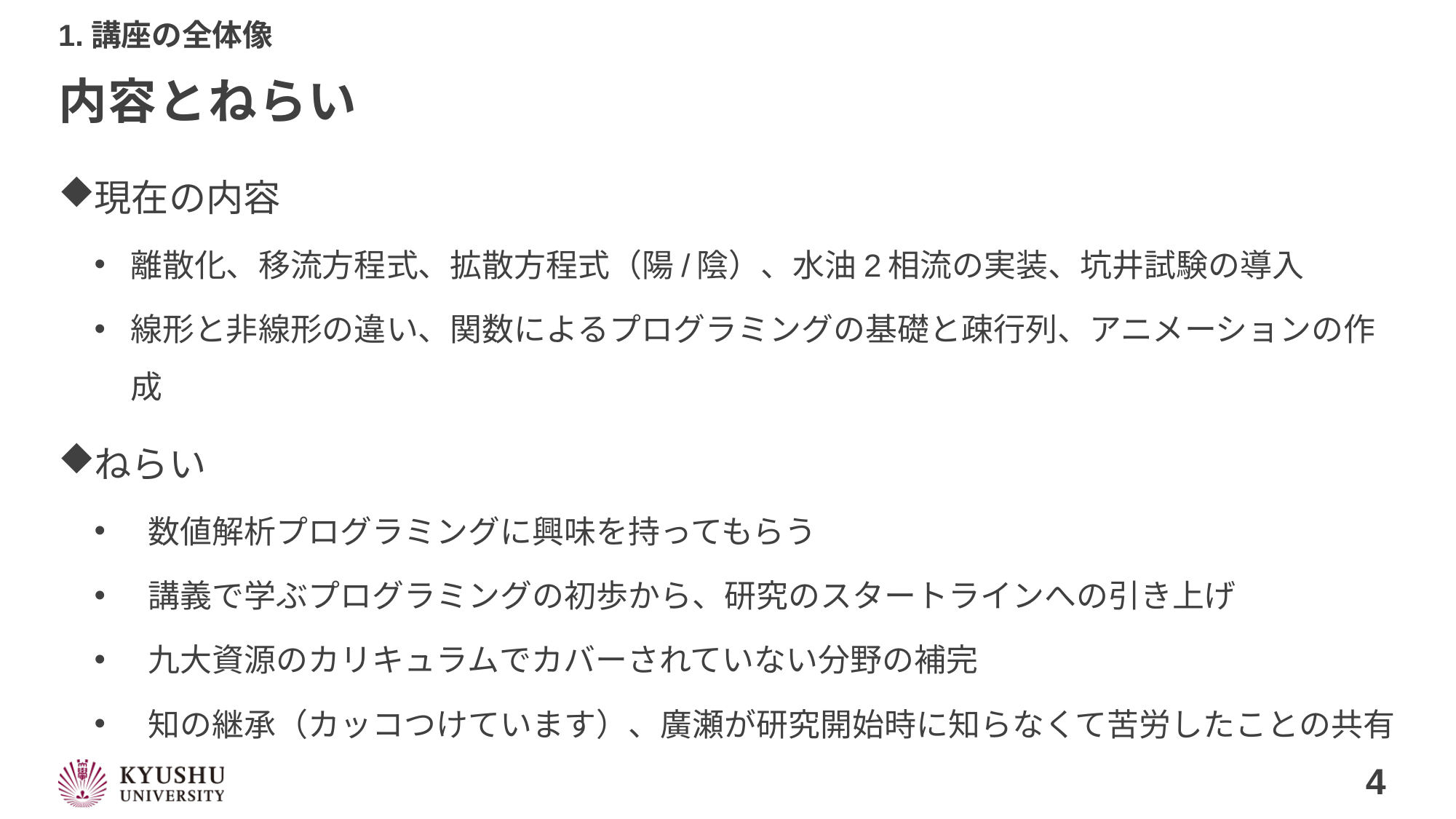

1.講座の全体像
# 内容とねらい
現在の内容
離散化、移流方程式、拡散方程式（陽/陰）、水油2相流の実装、坑井試験の導入
線形と非線形の違い、関数によるプログラミングの基礎と疎行列、アニメーションの作成
ねらい
数値解析プログラミングに興味を持ってもらう
講義で学ぶプログラミングの初歩から、研究のスタートラインへの引き上げ
九大資源のカリキュラムでカバーされていない分野の補完
知の継承（カッコつけています）、廣瀬が研究開始時に知らなくて苦労したことの共有